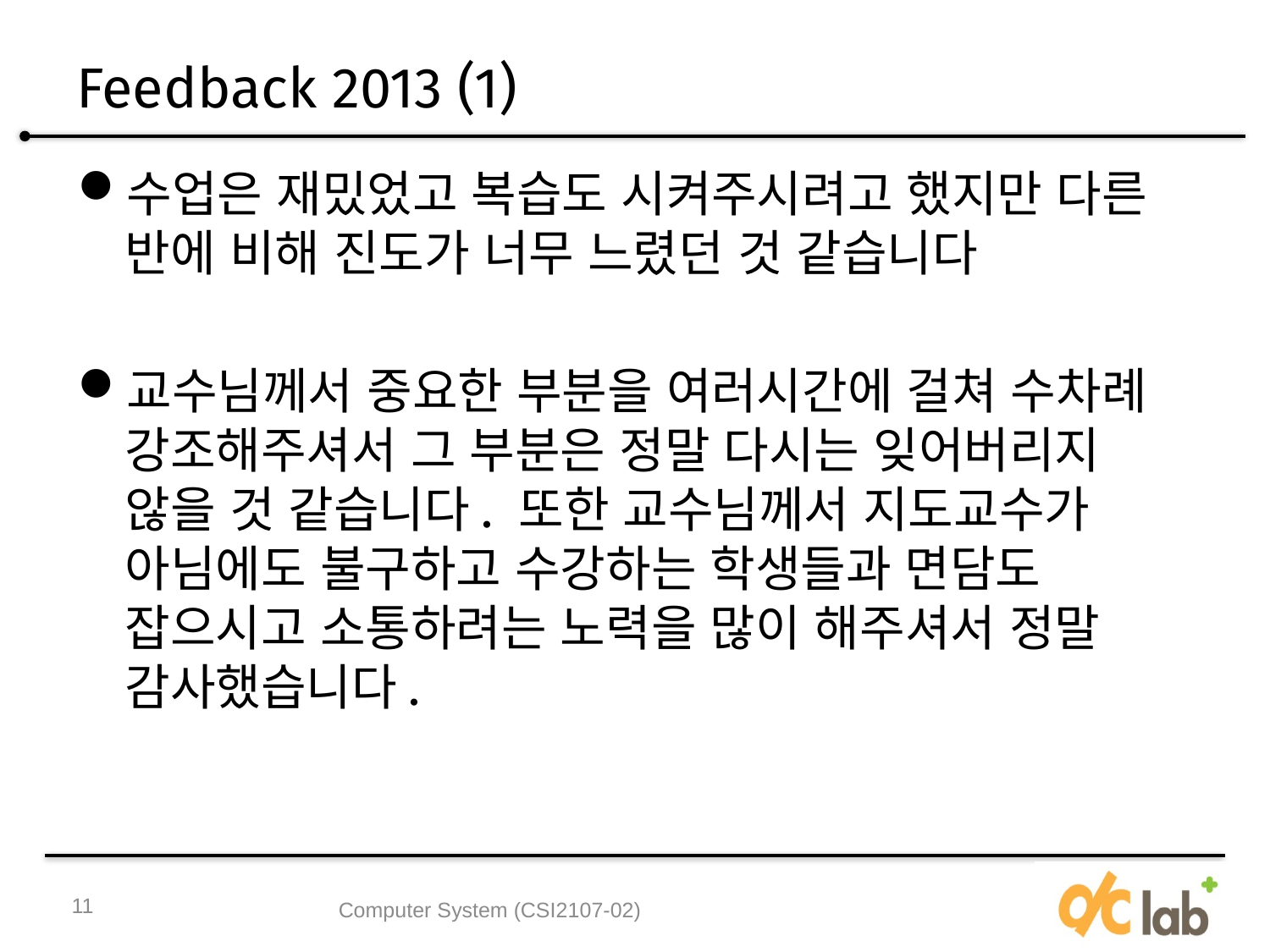

# Feedback 2013 (1)
수업은 재밌었고 복습도 시켜주시려고 했지만 다른 반에 비해 진도가 너무 느렸던 것 같습니다

교수님께서 중요한 부분을 여러시간에 걸쳐 수차례 강조해주셔서 그 부분은 정말 다시는 잊어버리지 않을 것 같습니다. 또한 교수님께서 지도교수가 아님에도 불구하고 수강하는 학생들과 면담도 잡으시고 소통하려는 노력을 많이 해주셔서 정말 감사했습니다.
11
Computer System (CSI2107-02)